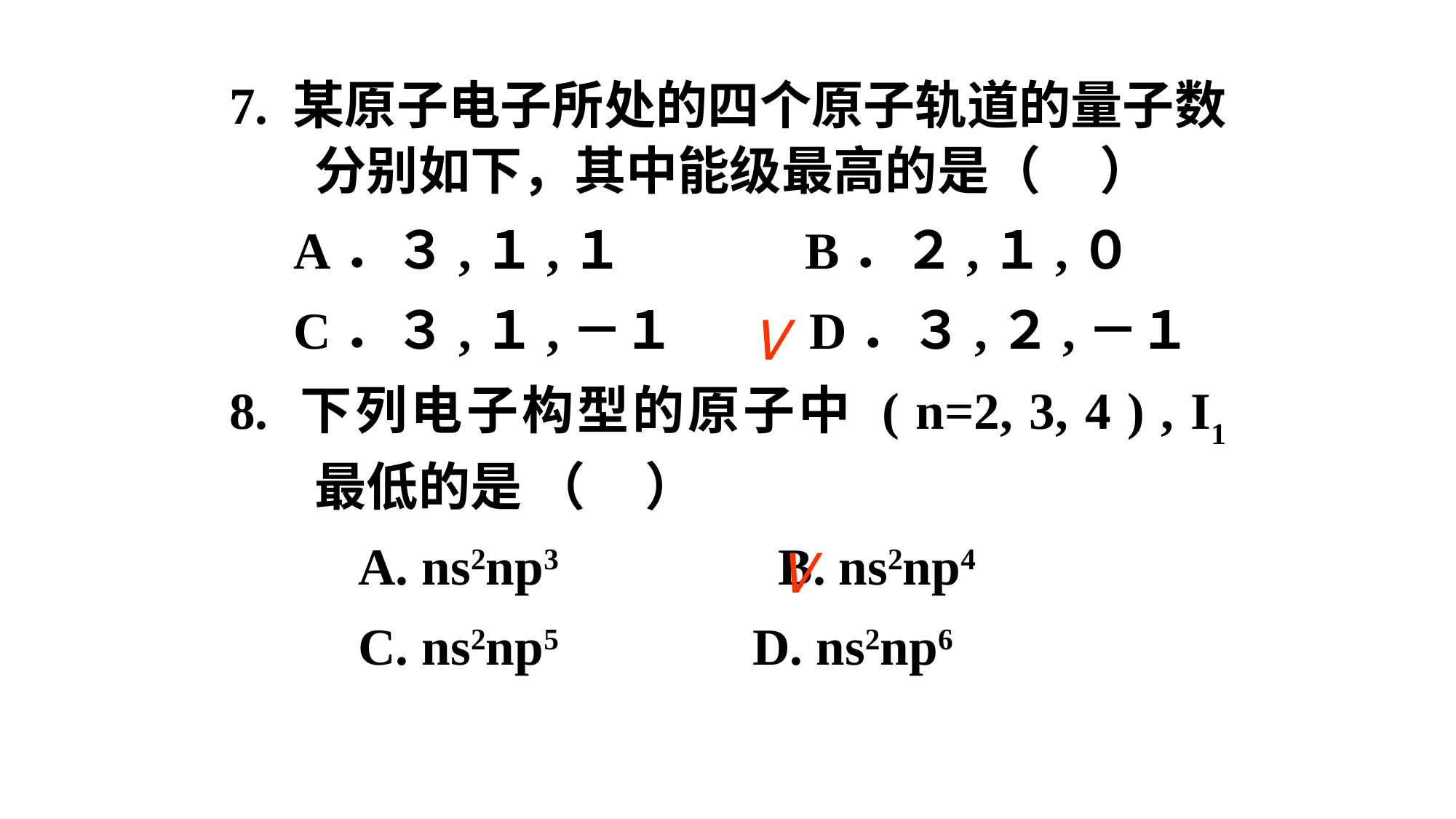

7. 某原子电子所处的四个原子轨道的量子数分别如下，其中能级最高的是（     ）
     A．３,１,１　          B．２,１,０
     C．３,１,－１　      D．３,２,－１
8. 下列电子构型的原子中 ( n=2, 3, 4 ) , I1 最低的是 （     ）
          A. ns2np3                 B. ns2np4
          C. ns2np5                          D. ns2np6
V
V